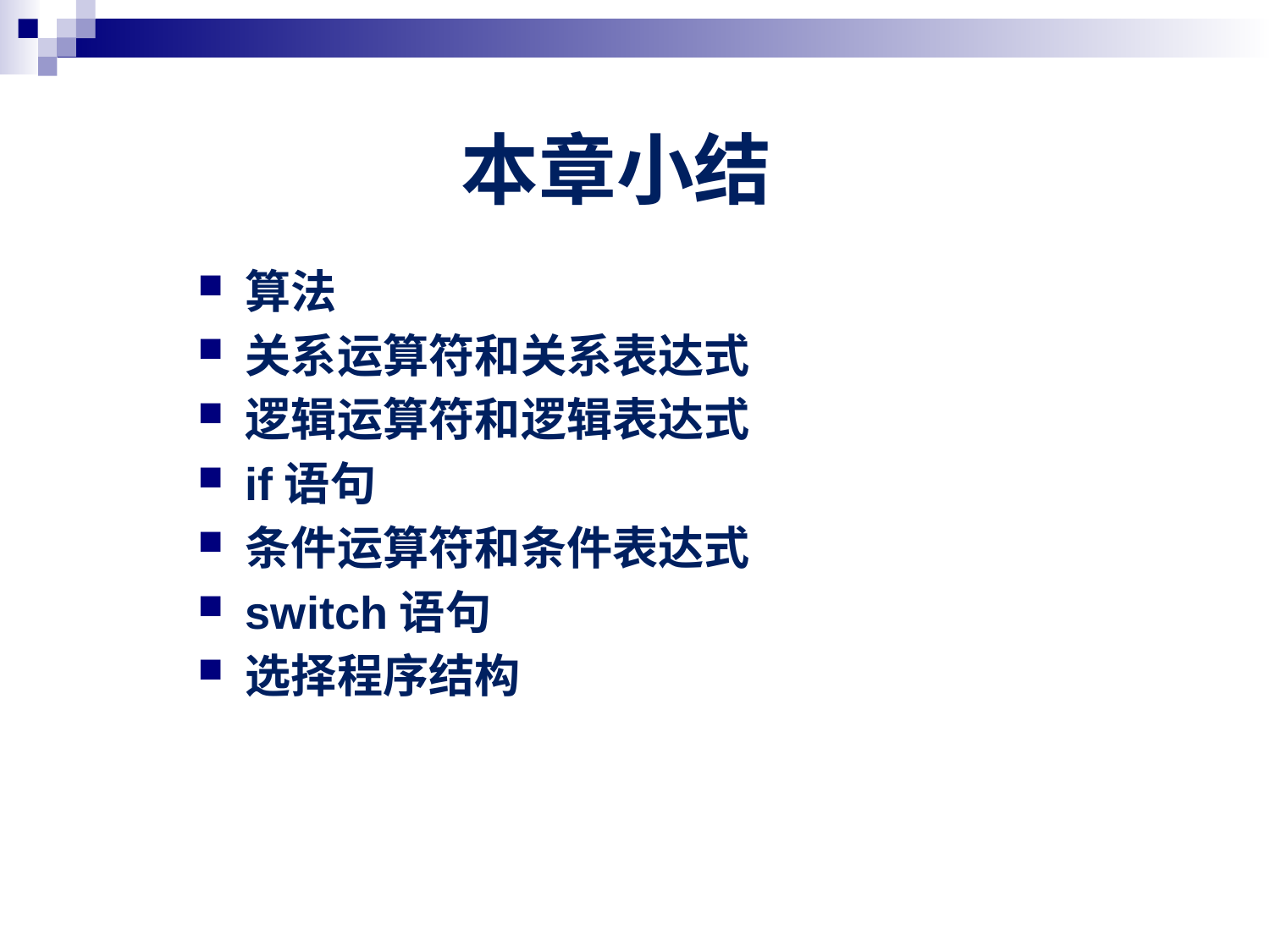

# 本章小结
算法
关系运算符和关系表达式
逻辑运算符和逻辑表达式
if语句
条件运算符和条件表达式
switch语句
选择程序结构
38